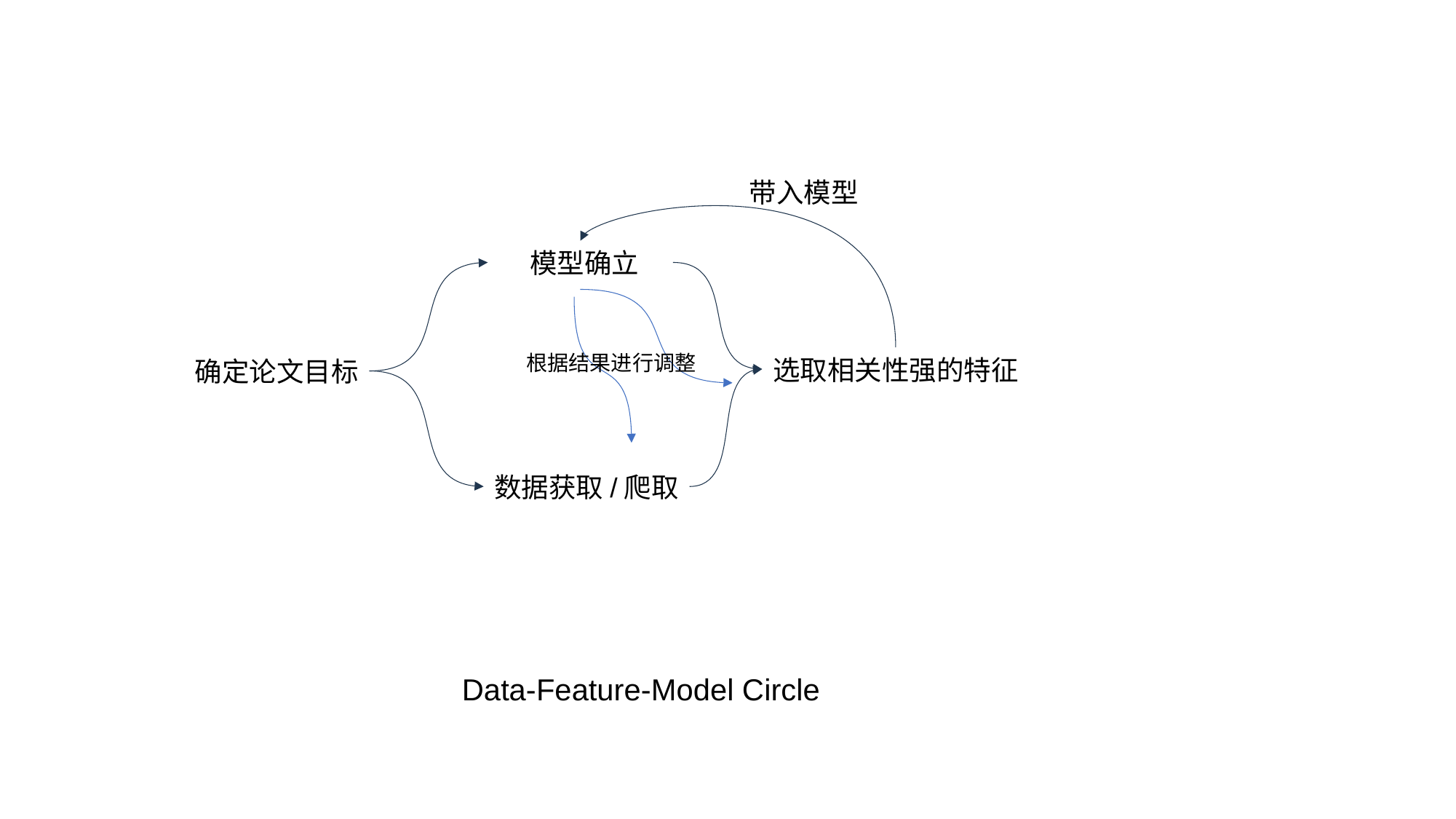

带入模型
    模型确立
根据结果进行调整
选取相关性强的特征
确定论文目标
数据获取/爬取
Data-Feature-Model Circle